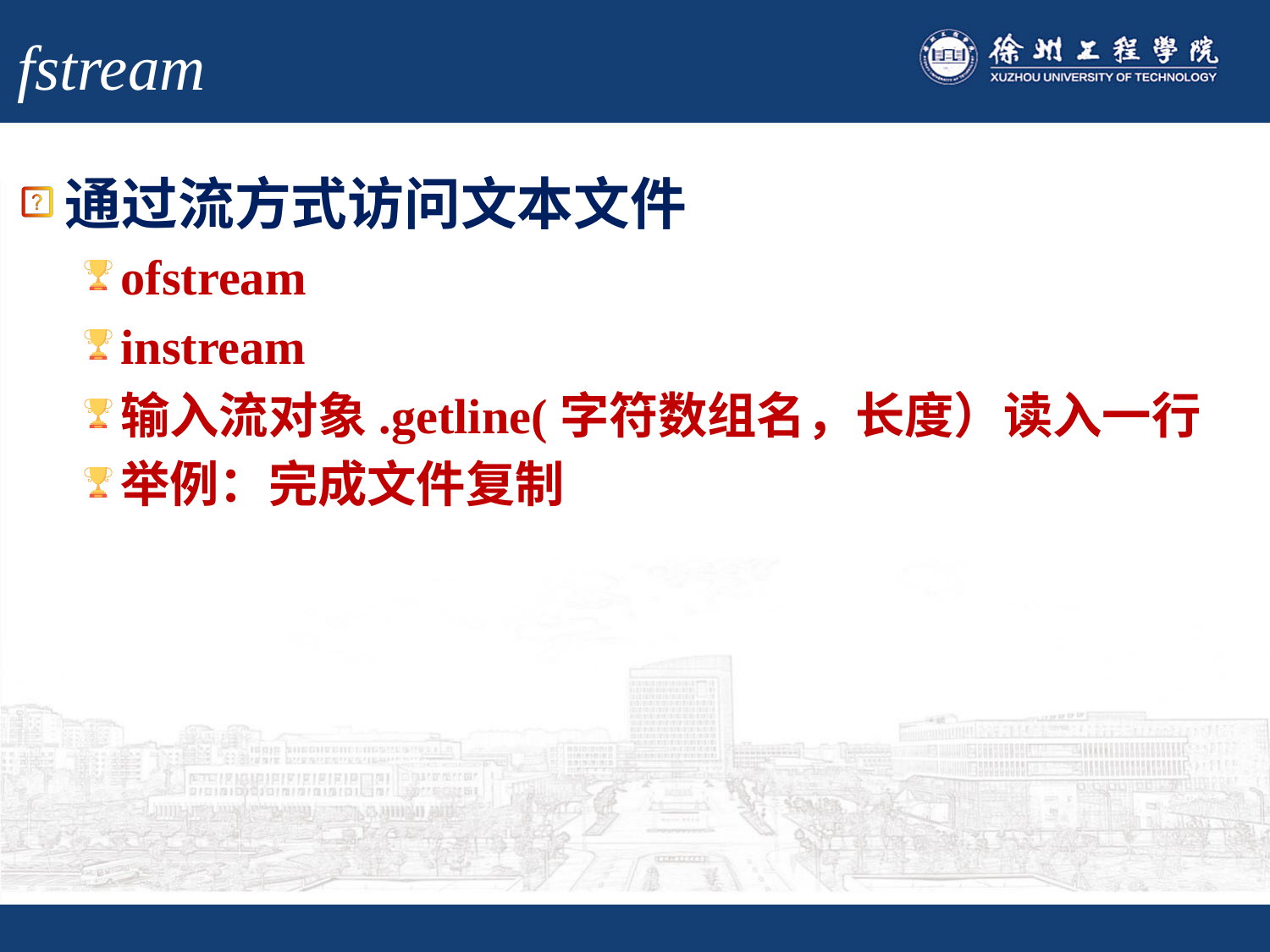

# fstream
通过流方式访问文本文件
ofstream
instream
输入流对象.getline(字符数组名，长度）读入一行
举例：完成文件复制